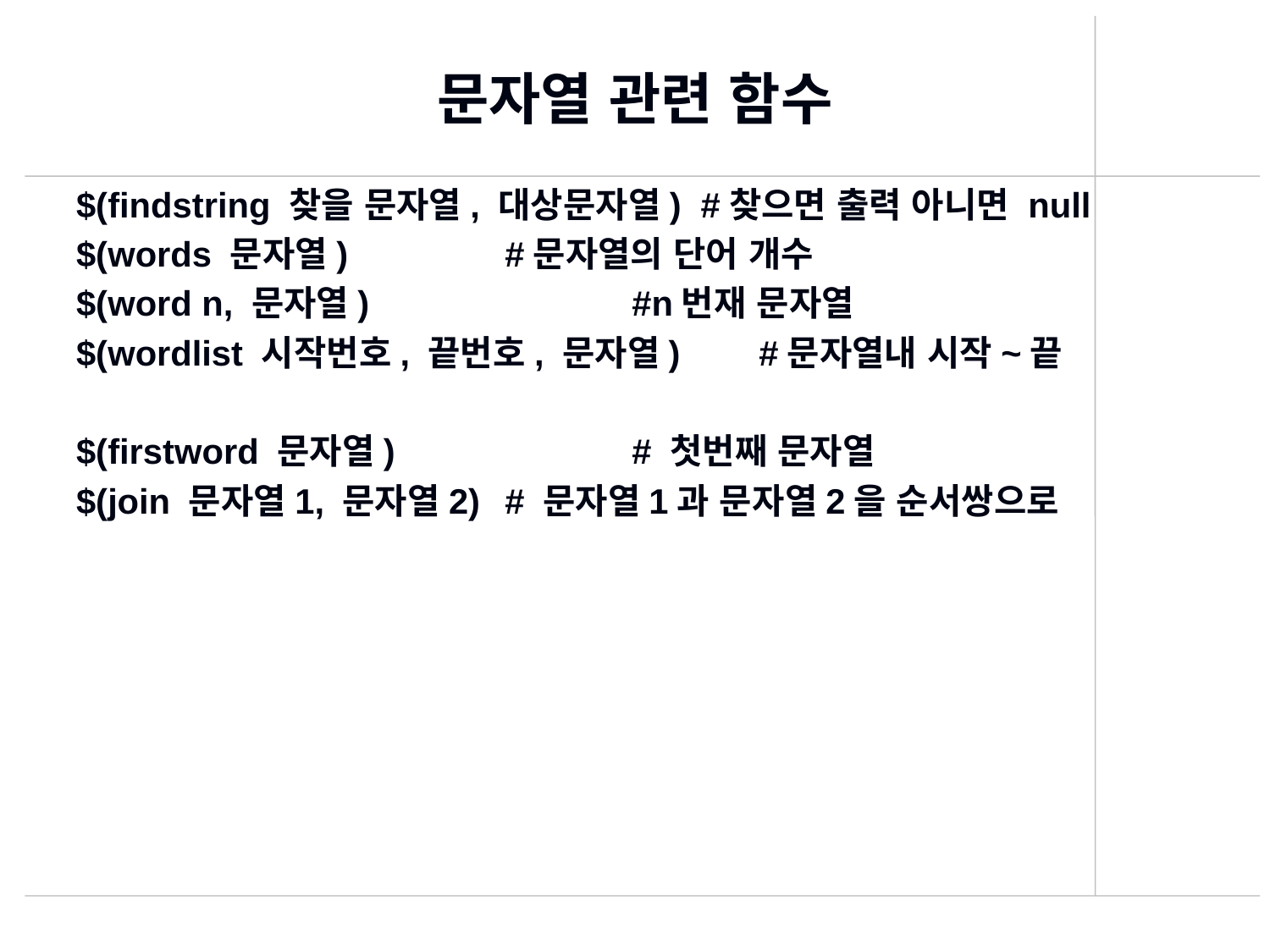

# 문자열 관련 함수
$(findstring 찾을 문자열, 대상문자열)  #찾으면 출력 아니면 null
$(words 문자열)  		#문자열의 단어 개수
$(word n, 문자열) 		#n번재 문자열
$(wordlist 시작번호, 끝번호, 문자열) 	#문자열내 시작~끝

$(firstword 문자열) 		# 첫번째 문자열
$(join 문자열1, 문자열2) 	# 문자열1과 문자열2을 순서쌍으로

451